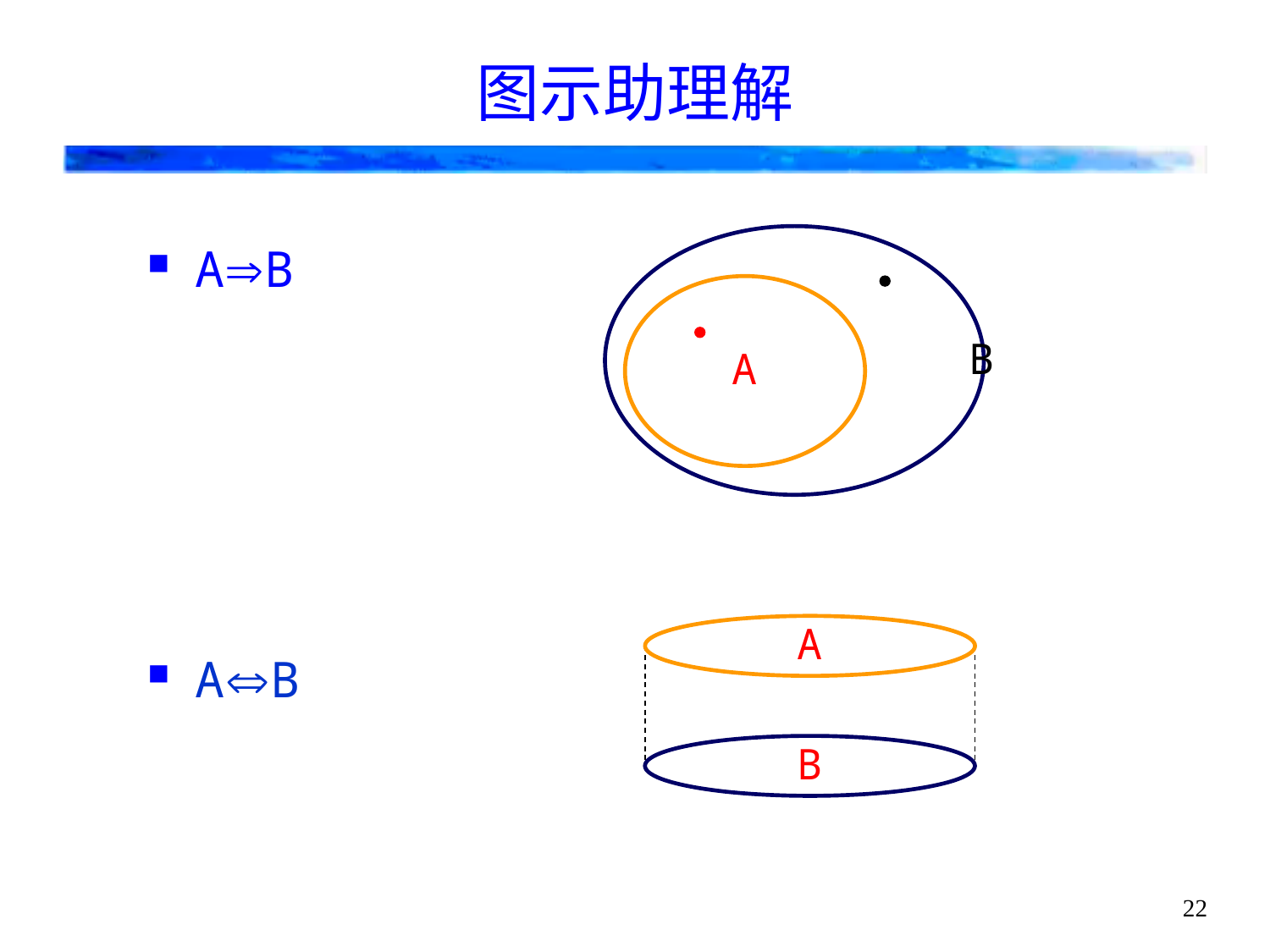

# 图示助理解
A⇒B
           B
A

A
A⇔B
B
22